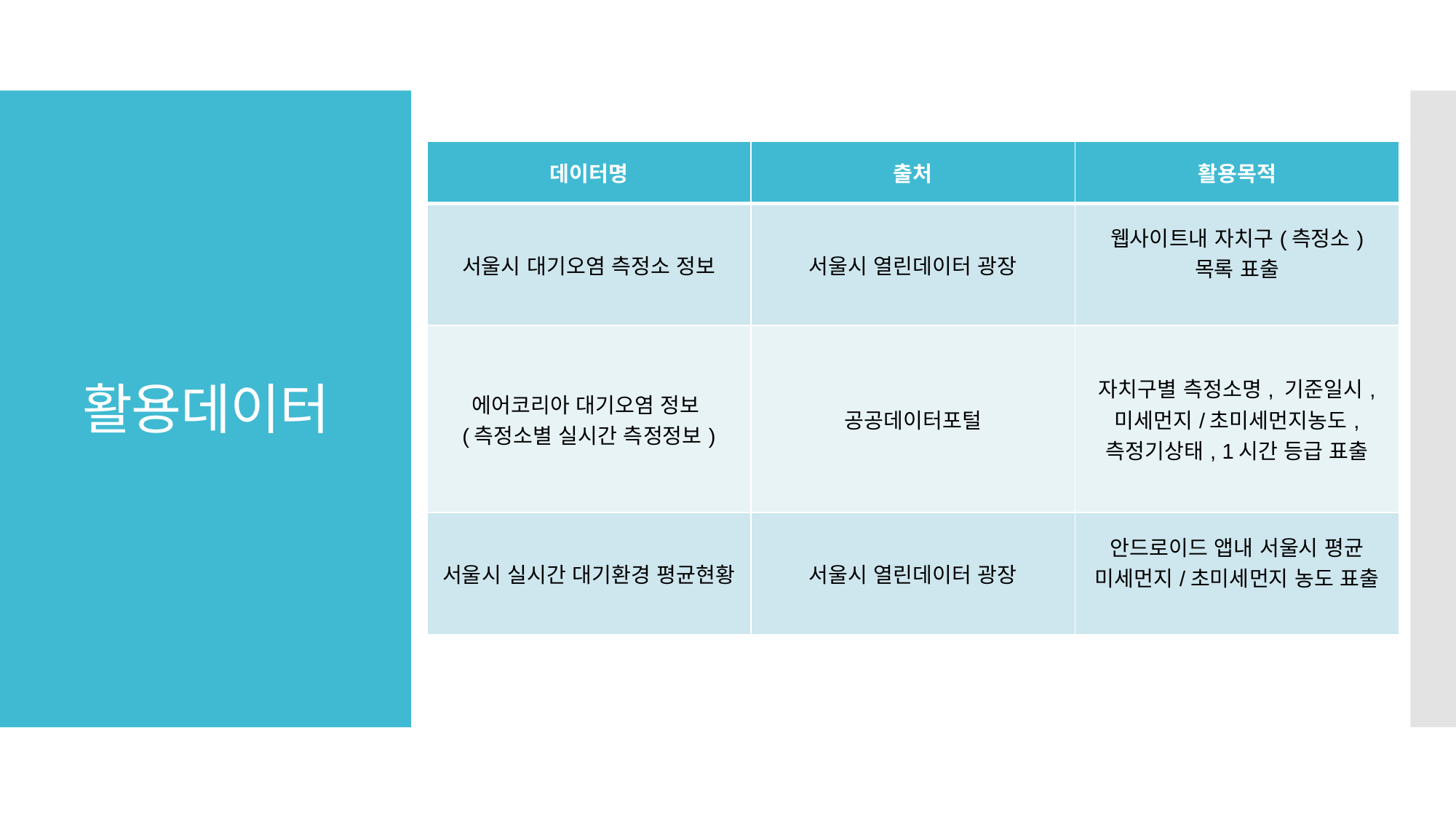

활용데이터
| 데이터명 | 출처 | 활용목적 |
| --- | --- | --- |
| 서울시 대기오염 측정소 정보 | 서울시 열린데이터 광장 | 웹사이트내 자치구(측정소) 목록 표출 |
| 에어코리아 대기오염 정보 (측정소별 실시간 측정정보) | 공공데이터포털 | 자치구별 측정소명, 기준일시, 미세먼지/초미세먼지농도, 측정기상태, 1시간 등급 표출 |
| 서울시 실시간 대기환경 평균현황 | 서울시 열린데이터 광장 | 안드로이드 앱내 서울시 평균 미세먼지/초미세먼지 농도 표출 |